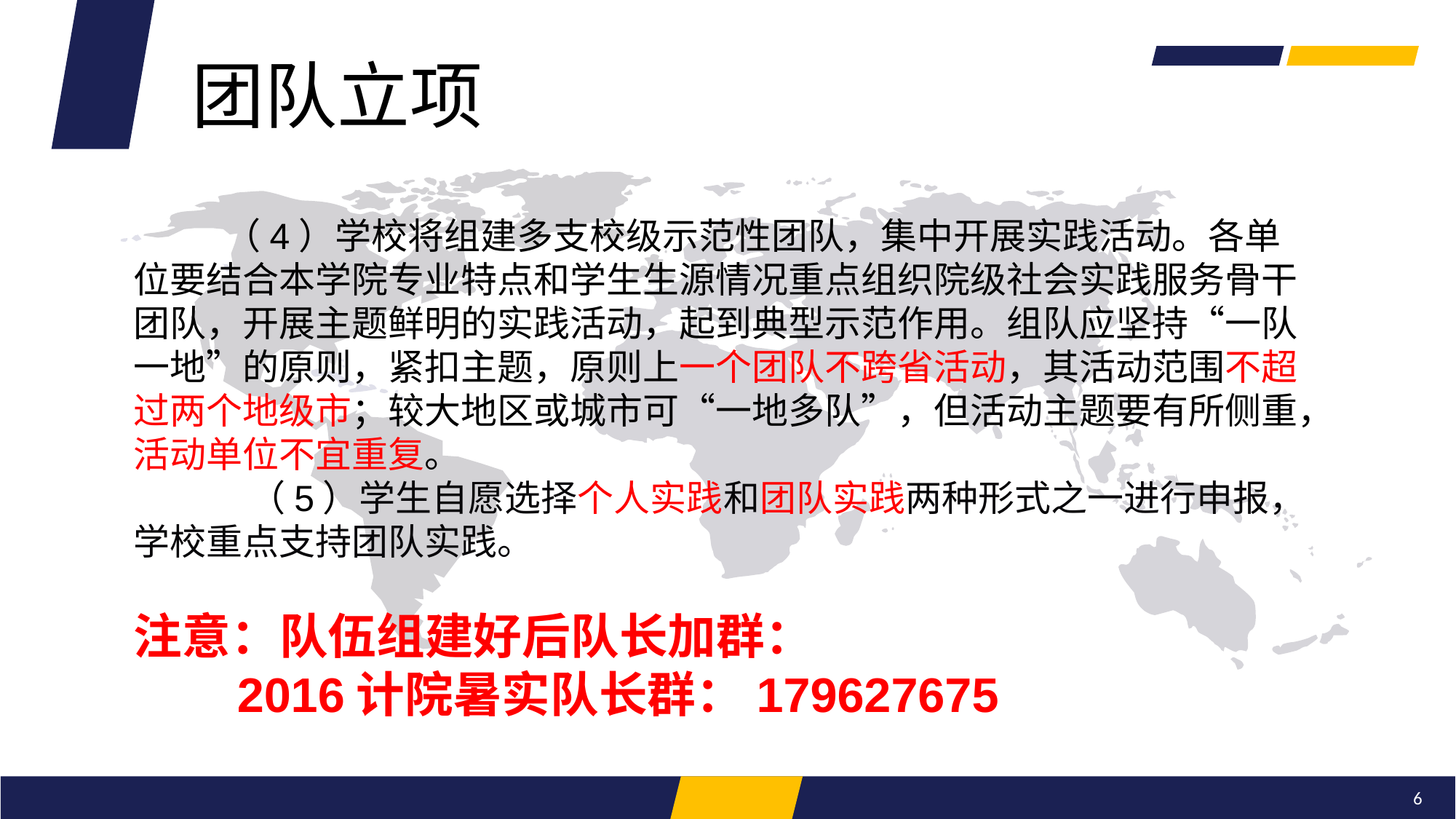

团队立项

          （4）学校将组建多支校级示范性团队，集中开展实践活动。各单位要结合本学院专业特点和学生生源情况重点组织院级社会实践服务骨干团队，开展主题鲜明的实践活动，起到典型示范作用。组队应坚持“一队一地”的原则，紧扣主题，原则上一个团队不跨省活动，其活动范围不超过两个地级市；较大地区或城市可“一地多队”，但活动主题要有所侧重，活动单位不宜重复。
             （5）学生自愿选择个人实践和团队实践两种形式之一进行申报，学校重点支持团队实践。

注意：队伍组建好后队长加群：
         2016计院暑实队长群：179627675

6